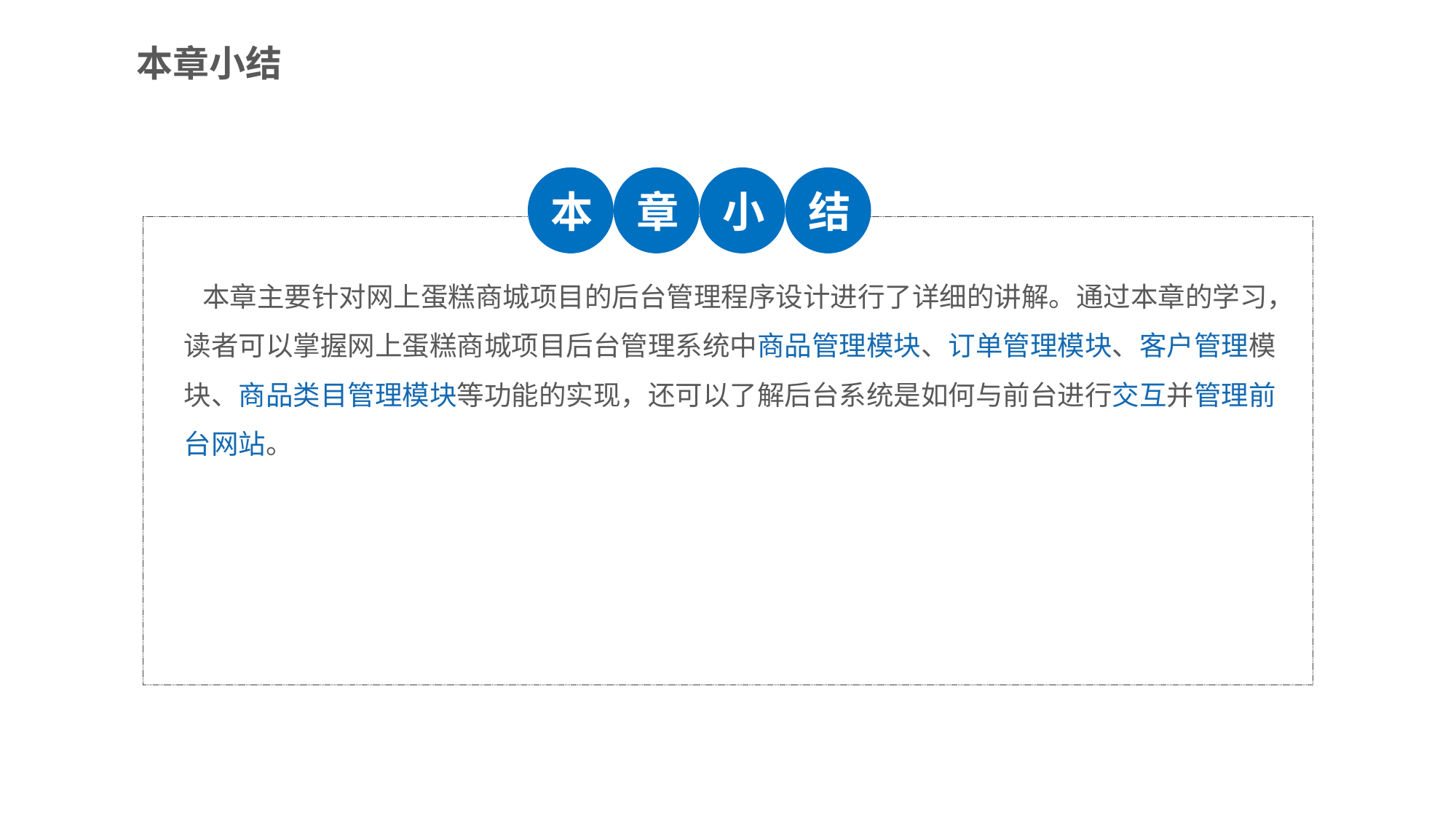

本章小结
本
章
小
结

  本章主要针对网上蛋糕商城项目的后台管理程序设计进行了详细的讲解。通过本章的学习，读者可以掌握网上蛋糕商城项目后台管理系统中商品管理模块、订单管理模块、客户管理模块、商品类目管理模块等功能的实现，还可以了解后台系统是如何与前台进行交互并管理前台网站。